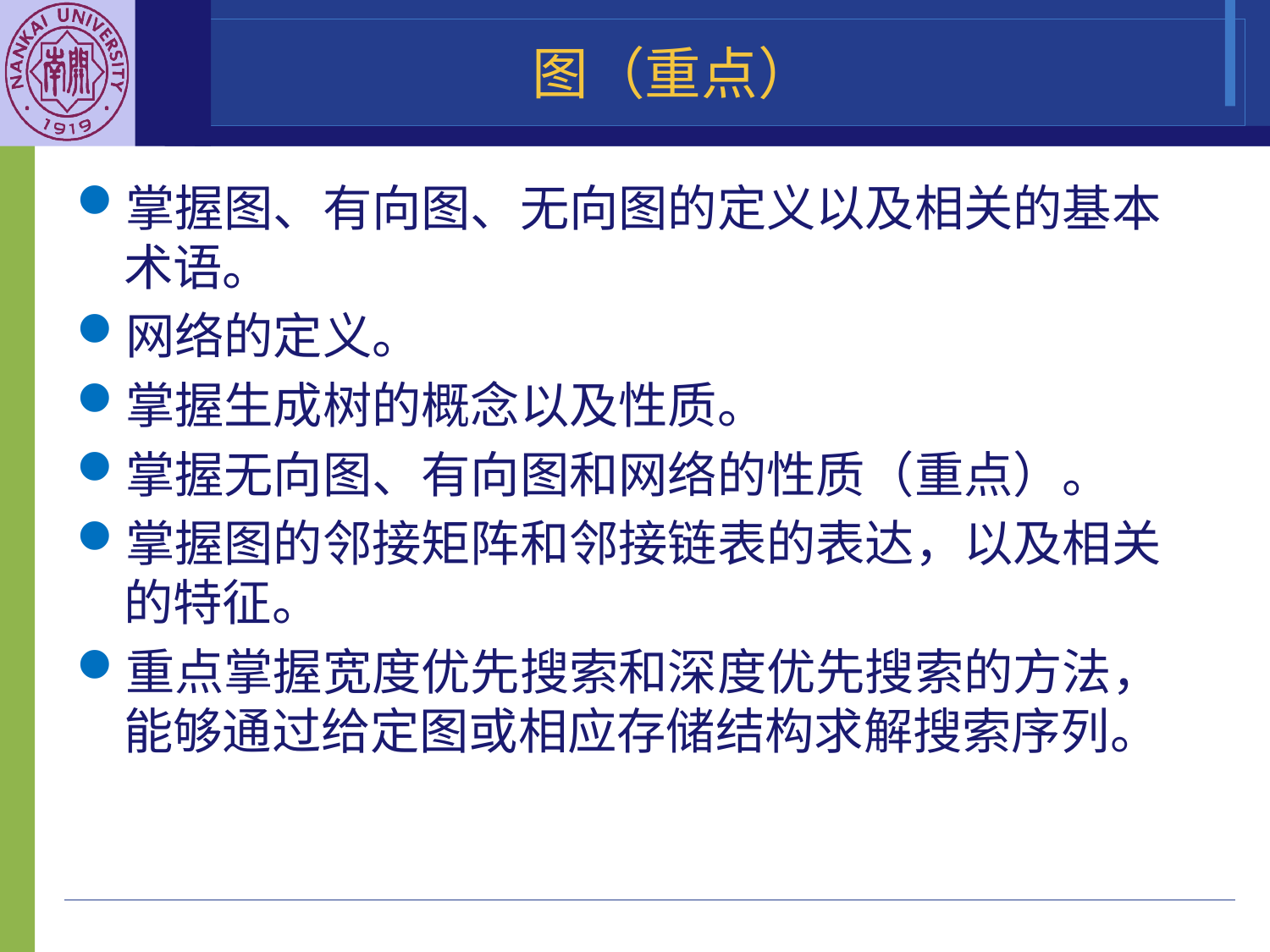

# 图（重点）
掌握图、有向图、无向图的定义以及相关的基本术语。
网络的定义。
掌握生成树的概念以及性质。
掌握无向图、有向图和网络的性质（重点）。
掌握图的邻接矩阵和邻接链表的表达，以及相关的特征。
重点掌握宽度优先搜索和深度优先搜索的方法，能够通过给定图或相应存储结构求解搜索序列。